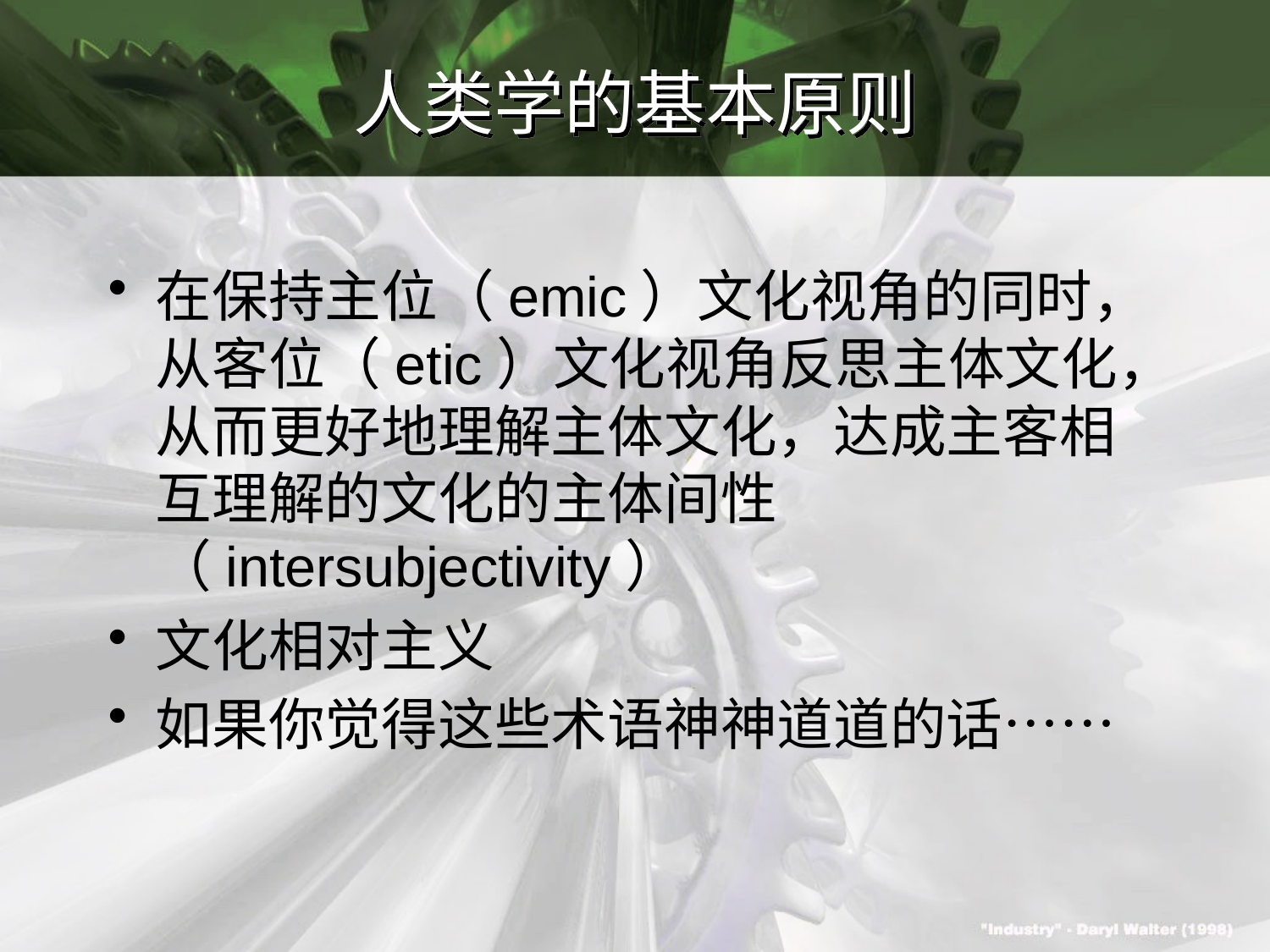

# 人类学的基本原则
在保持主位（emic）文化视角的同时，从客位（etic）文化视角反思主体文化，从而更好地理解主体文化，达成主客相互理解的文化的主体间性（intersubjectivity）
文化相对主义
如果你觉得这些术语神神道道的话……